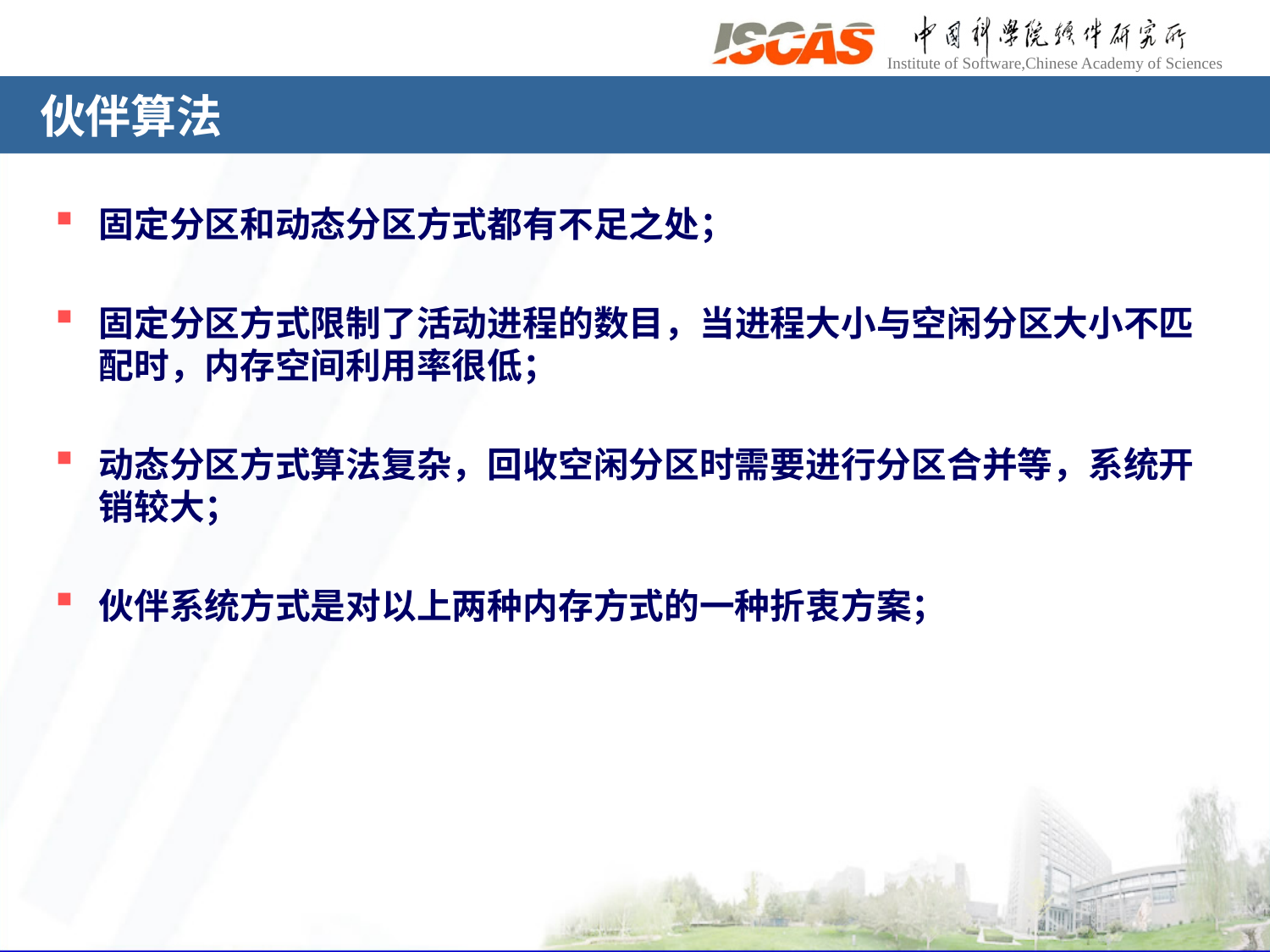

# 伙伴算法
固定分区和动态分区方式都有不足之处；

固定分区方式限制了活动进程的数目，当进程大小与空闲分区大小不匹配时，内存空间利用率很低；

动态分区方式算法复杂，回收空闲分区时需要进行分区合并等，系统开销较大；

伙伴系统方式是对以上两种内存方式的一种折衷方案；